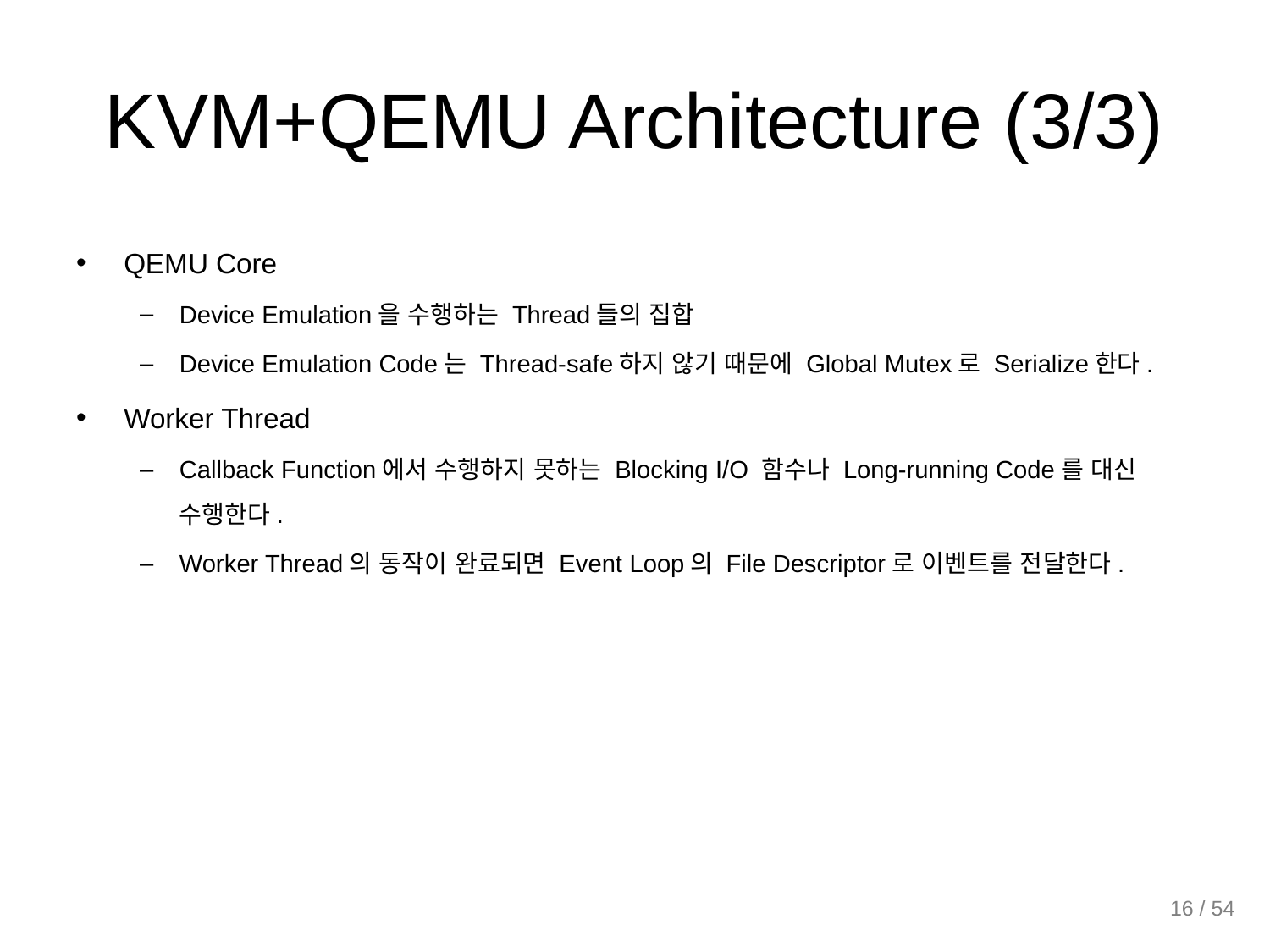

# KVM+QEMU Architecture (3/3)
QEMU Core
Device Emulation을 수행하는 Thread들의 집합
Device Emulation Code는 Thread-safe하지 않기 때문에 Global Mutex로 Serialize한다.
Worker Thread
Callback Function에서 수행하지 못하는 Blocking I/O 함수나 Long-running Code를 대신 수행한다.
Worker Thread의 동작이 완료되면 Event Loop의 File Descriptor로 이벤트를 전달한다.
16